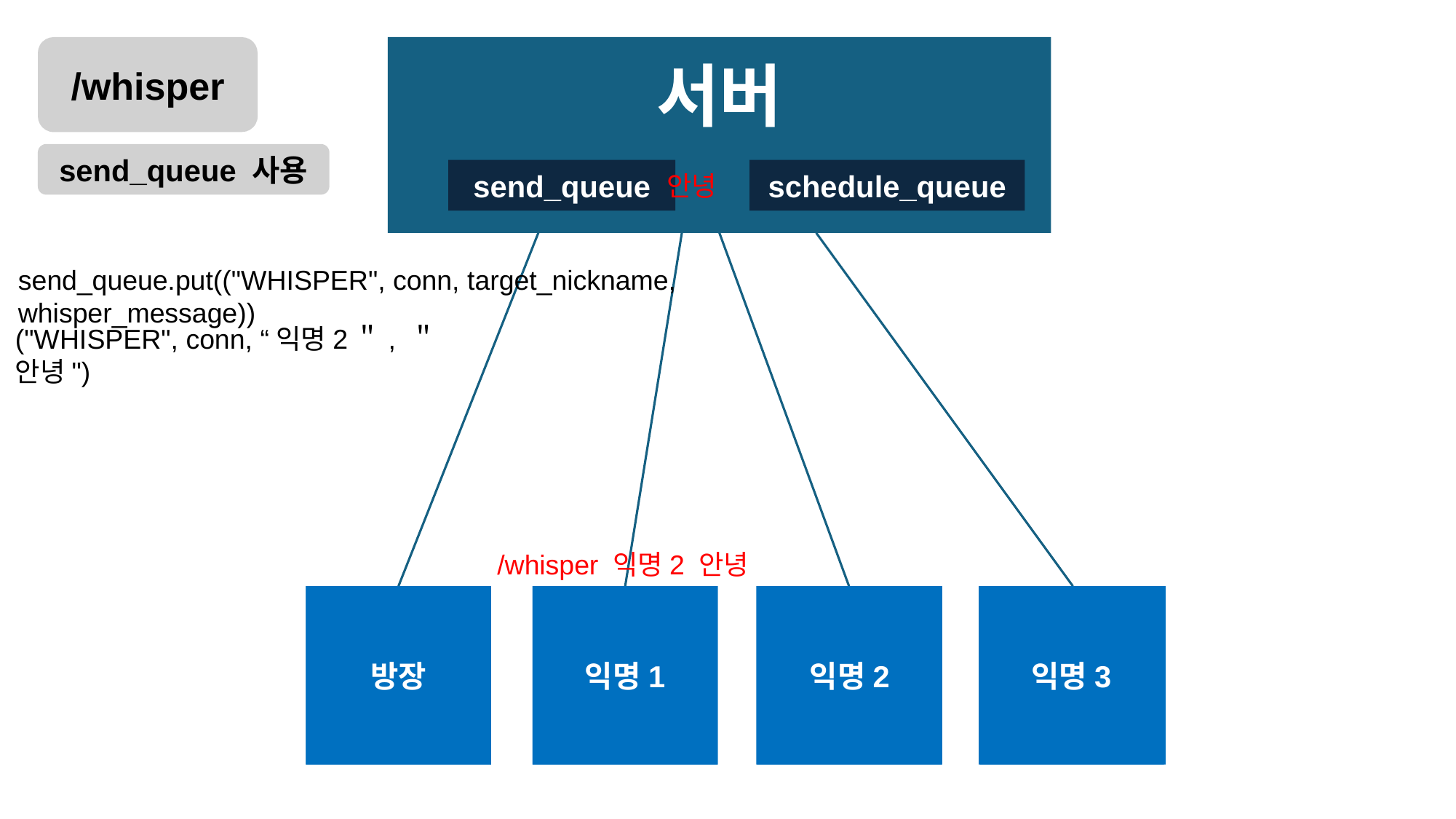

/whisper
서버

send_queue 사용
send_queue
schedule_queue
안녕
send_queue.put(("WHISPER", conn, target_nickname, whisper_message))
("WHISPER", conn, “익명2＂, ＂안녕")
/whisper 익명2 안녕
방장
클라이언트
1
익명1
클라이언트
2
클라이언트
3
익명2
익명3
클라이언트
4